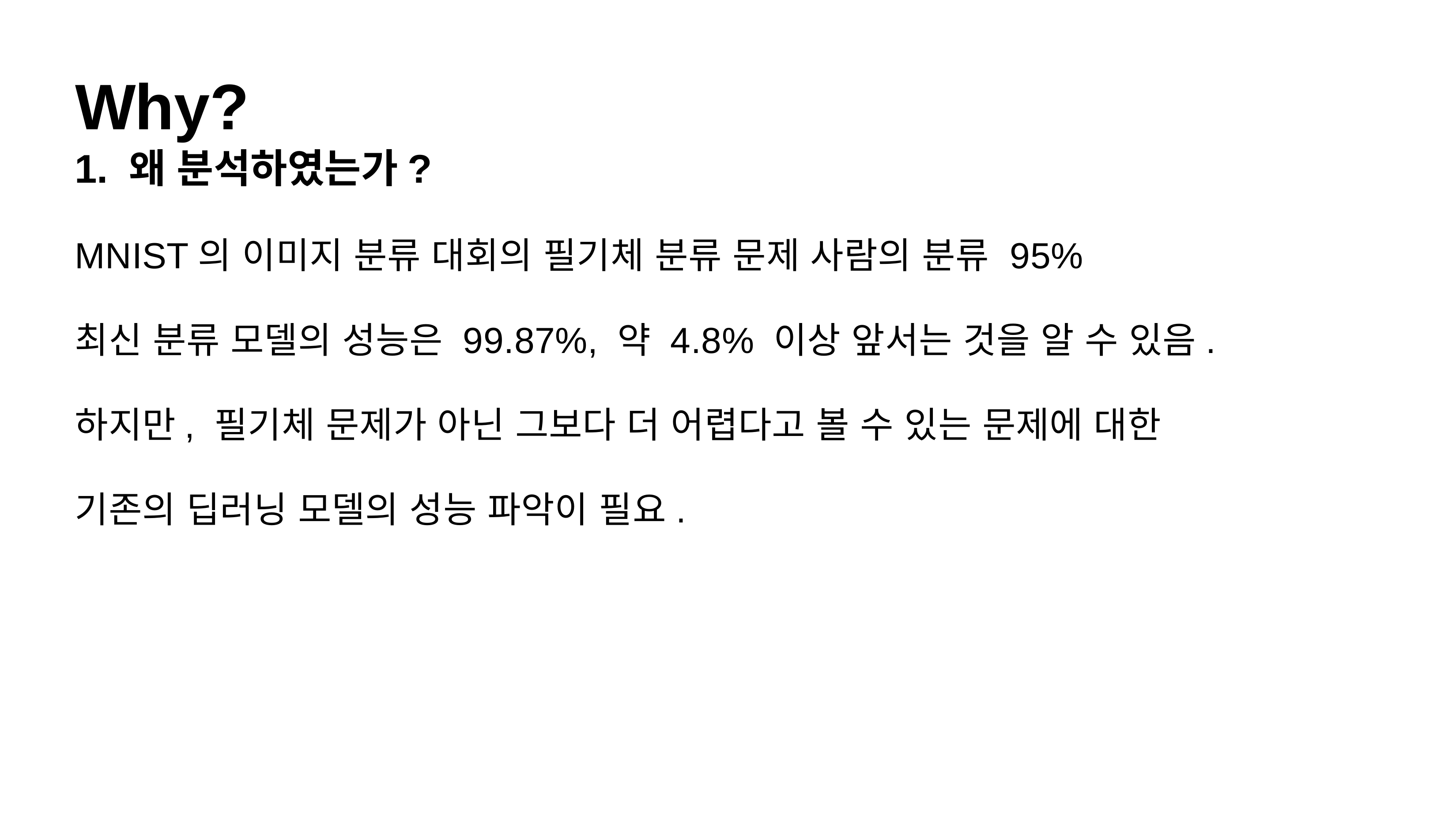

# Why?
1. 왜 분석하였는가?
MNIST의 이미지 분류 대회의 필기체 분류 문제 사람의 분류 95%
최신 분류 모델의 성능은 99.87%, 약 4.8% 이상 앞서는 것을 알 수 있음.
하지만, 필기체 문제가 아닌 그보다 더 어렵다고 볼 수 있는 문제에 대한
기존의 딥러닝 모델의 성능 파악이 필요.